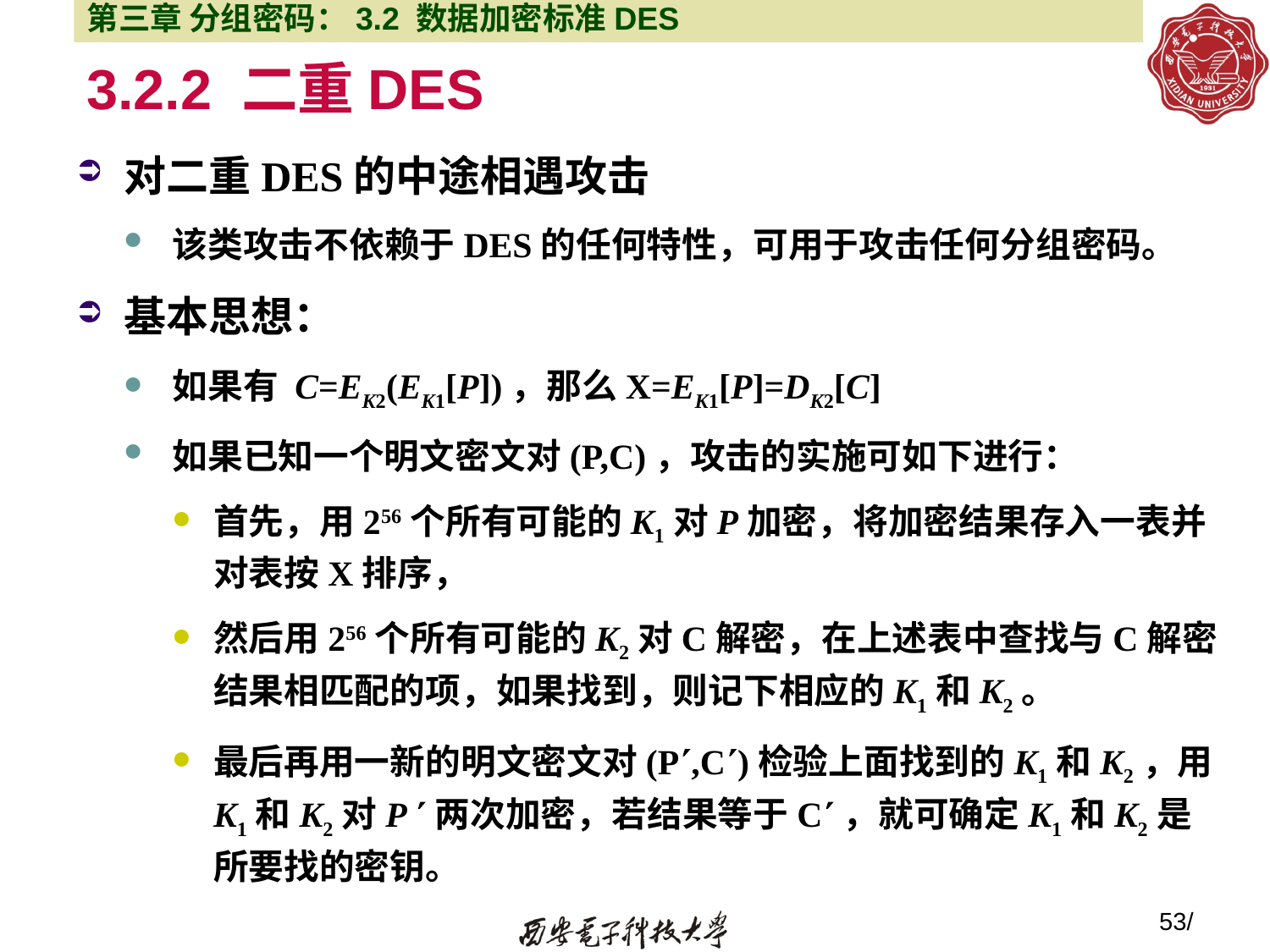

第三章 分组密码：3.2 数据加密标准DES
# 3.2.2 二重DES
对二重DES的中途相遇攻击
该类攻击不依赖于DES的任何特性，可用于攻击任何分组密码。
基本思想：
如果有 C=EK2(EK1[P])，那么X=EK1[P]=DK2[C]
如果已知一个明文密文对(P,C)，攻击的实施可如下进行：
首先，用256个所有可能的K1对P加密，将加密结果存入一表并对表按X排序，
然后用256个所有可能的K2对C解密，在上述表中查找与C解密结果相匹配的项，如果找到，则记下相应的K1和K2。
最后再用一新的明文密文对(P′,C′)检验上面找到的K1和K2，用K1和K2对P ′两次加密，若结果等于C′，就可确定K1和K2是所要找的密钥。
53/